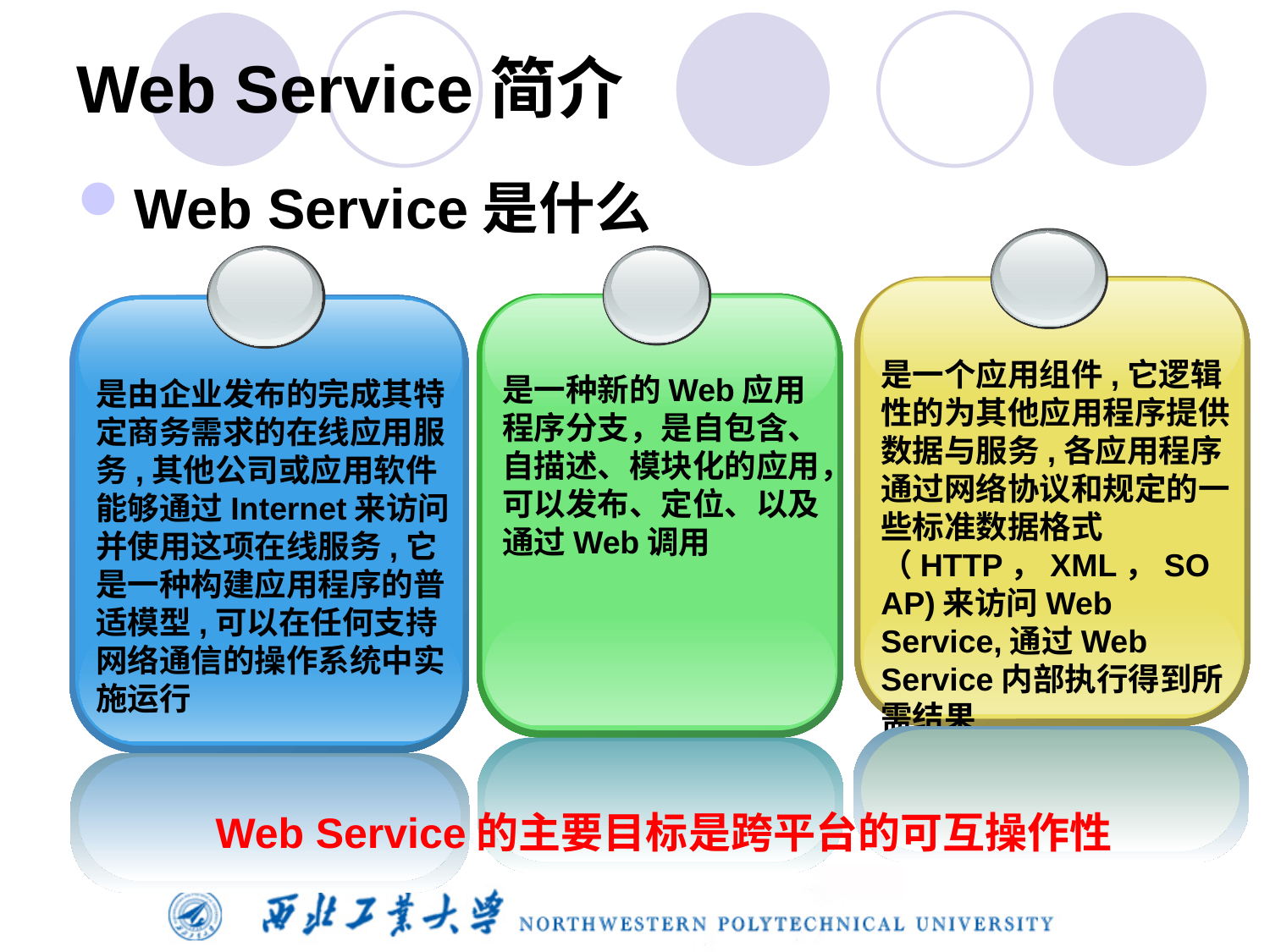

# Web Service简介
Web Service是什么

是一个应用组件,它逻辑性的为其他应用程序提供数据与服务,各应用程序通过网络协议和规定的一些标准数据格式（HTTP，XML，SOAP)来访问Web Service,通过Web Service内部执行得到所需结果

是由企业发布的完成其特定商务需求的在线应用服务,其他公司或应用软件能够通过Internet来访问并使用这项在线服务,它是一种构建应用程序的普适模型,可以在任何支持网络通信的操作系统中实施运行

是一种新的Web应用程序分支，是自包含、自描述、模块化的应用，可以发布、定位、以及通过Web调用

Web Service的主要目标是跨平台的可互操作性